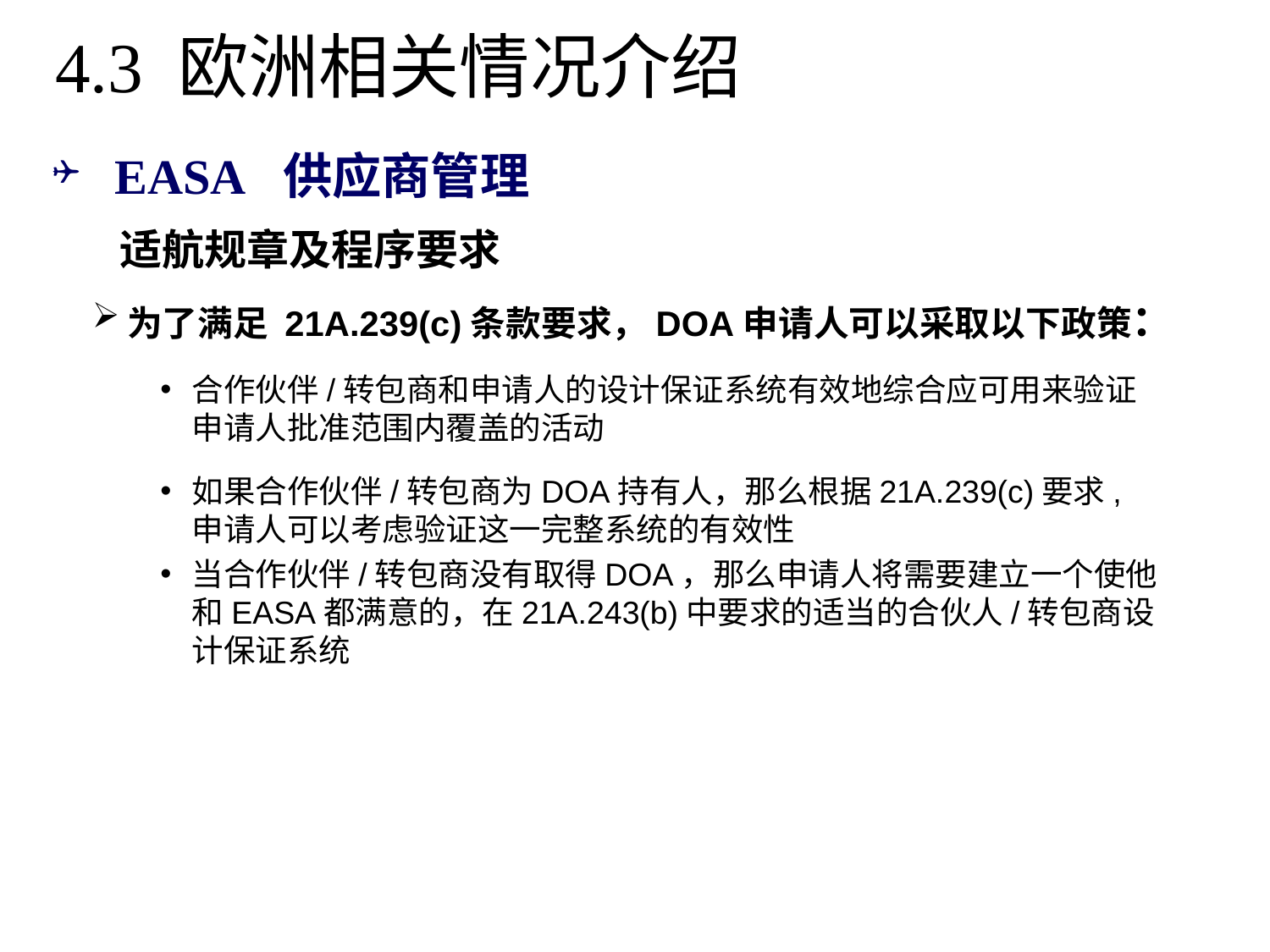

4.3 欧洲相关情况介绍
EASA  供应商管理

适航规章及程序要求
为了满足 21A.239(c)条款要求，DOA申请人可以采取以下政策：
合作伙伴/转包商和申请人的设计保证系统有效地综合应可用来验证申请人批准范围内覆盖的活动
如果合作伙伴/转包商为DOA持有人，那么根据21A.239(c)要求, 申请人可以考虑验证这一完整系统的有效性
当合作伙伴/转包商没有取得DOA，那么申请人将需要建立一个使他和EASA都满意的，在21A.243(b)中要求的适当的合伙人/转包商设计保证系统